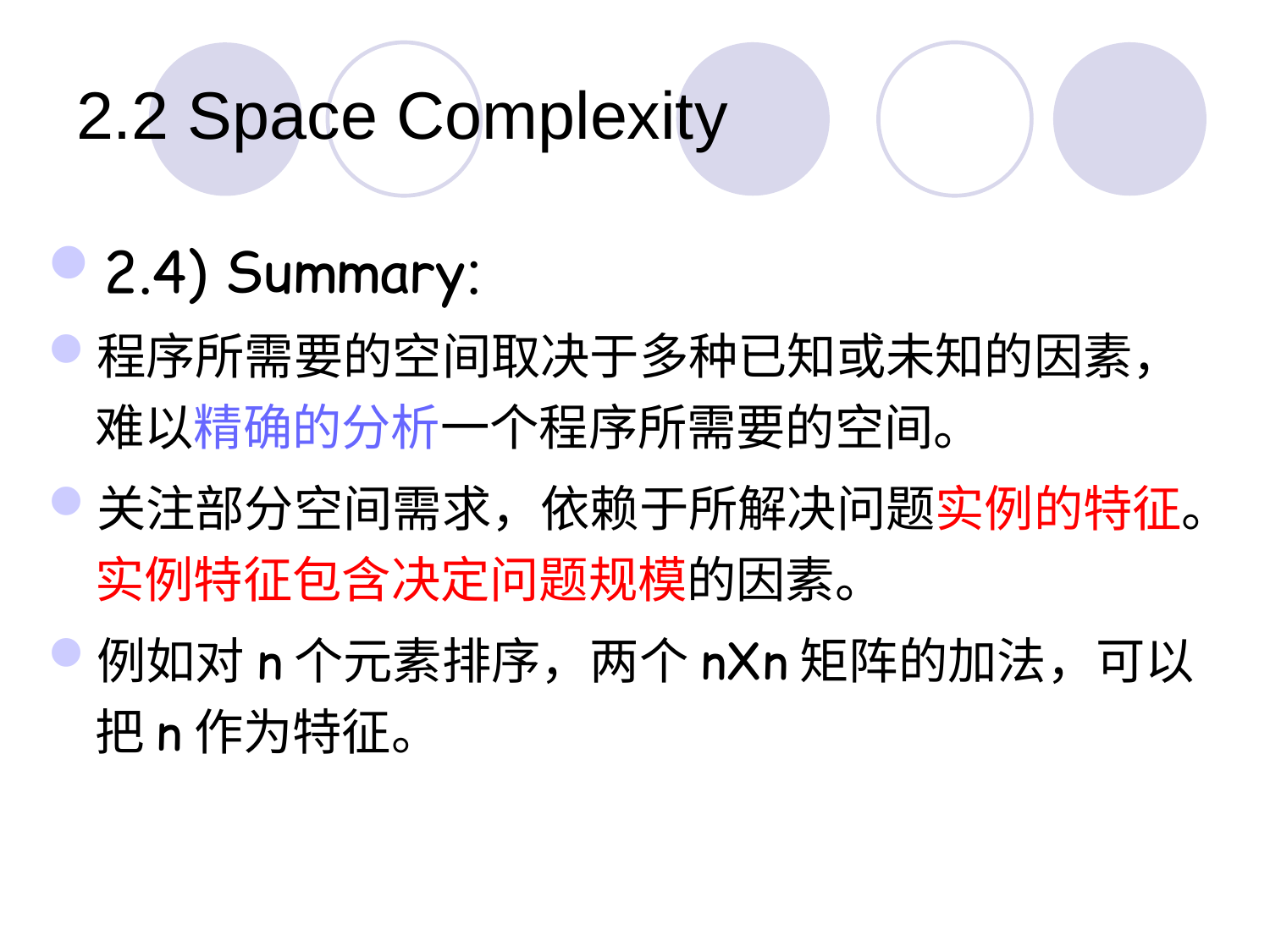

# 2.2 Space Complexity
2.4) Summary:
程序所需要的空间取决于多种已知或未知的因素，难以精确的分析一个程序所需要的空间。
关注部分空间需求，依赖于所解决问题实例的特征。实例特征包含决定问题规模的因素。
例如对n个元素排序，两个nXn矩阵的加法，可以把n作为特征。

18